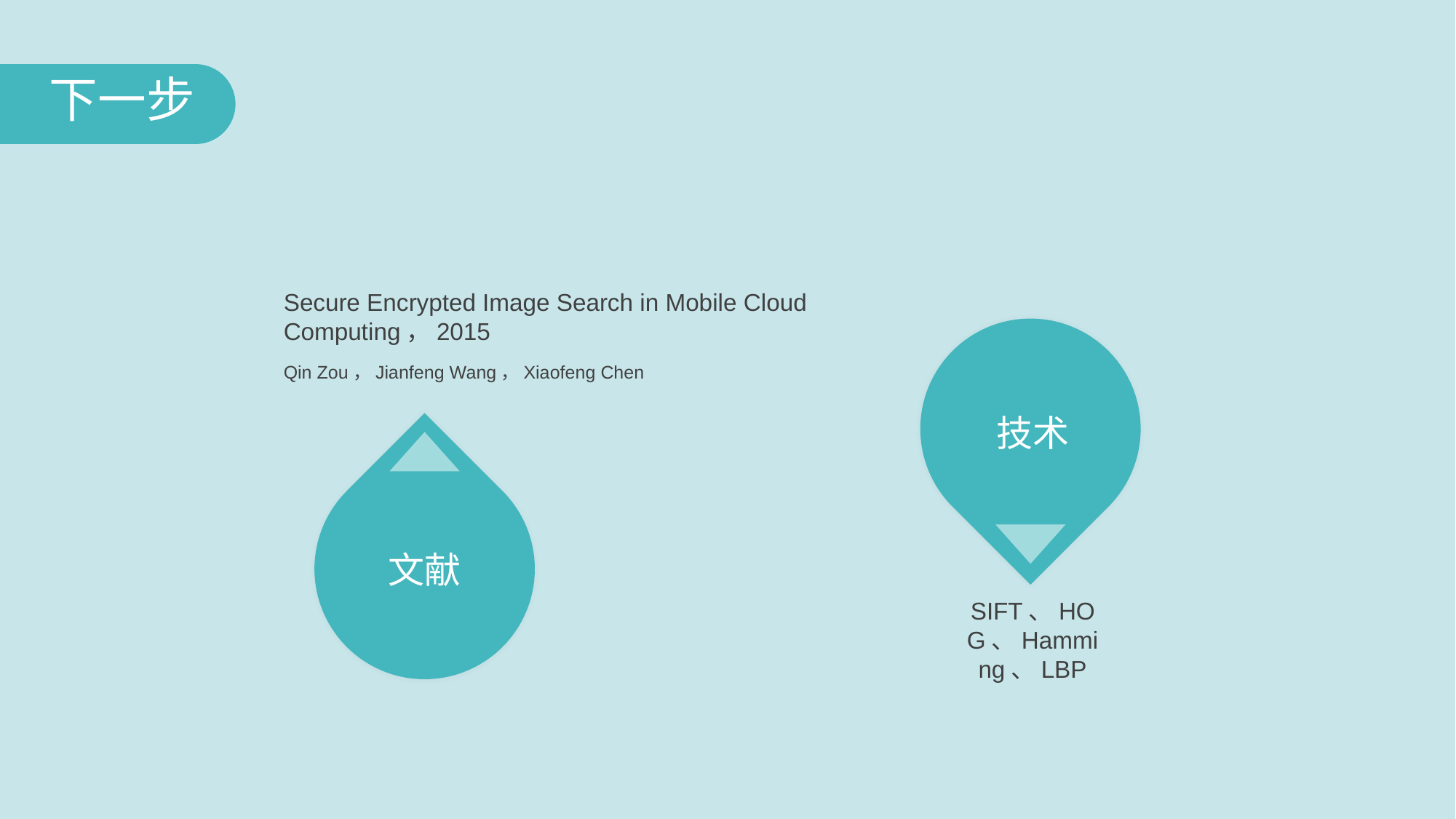

下一步

Secure Encrypted Image Search in Mobile Cloud
Computing，2015

Qin Zou，Jianfeng Wang，Xiaofeng Chen
技术

文献
SIFT、HOG、Hamming、LBP